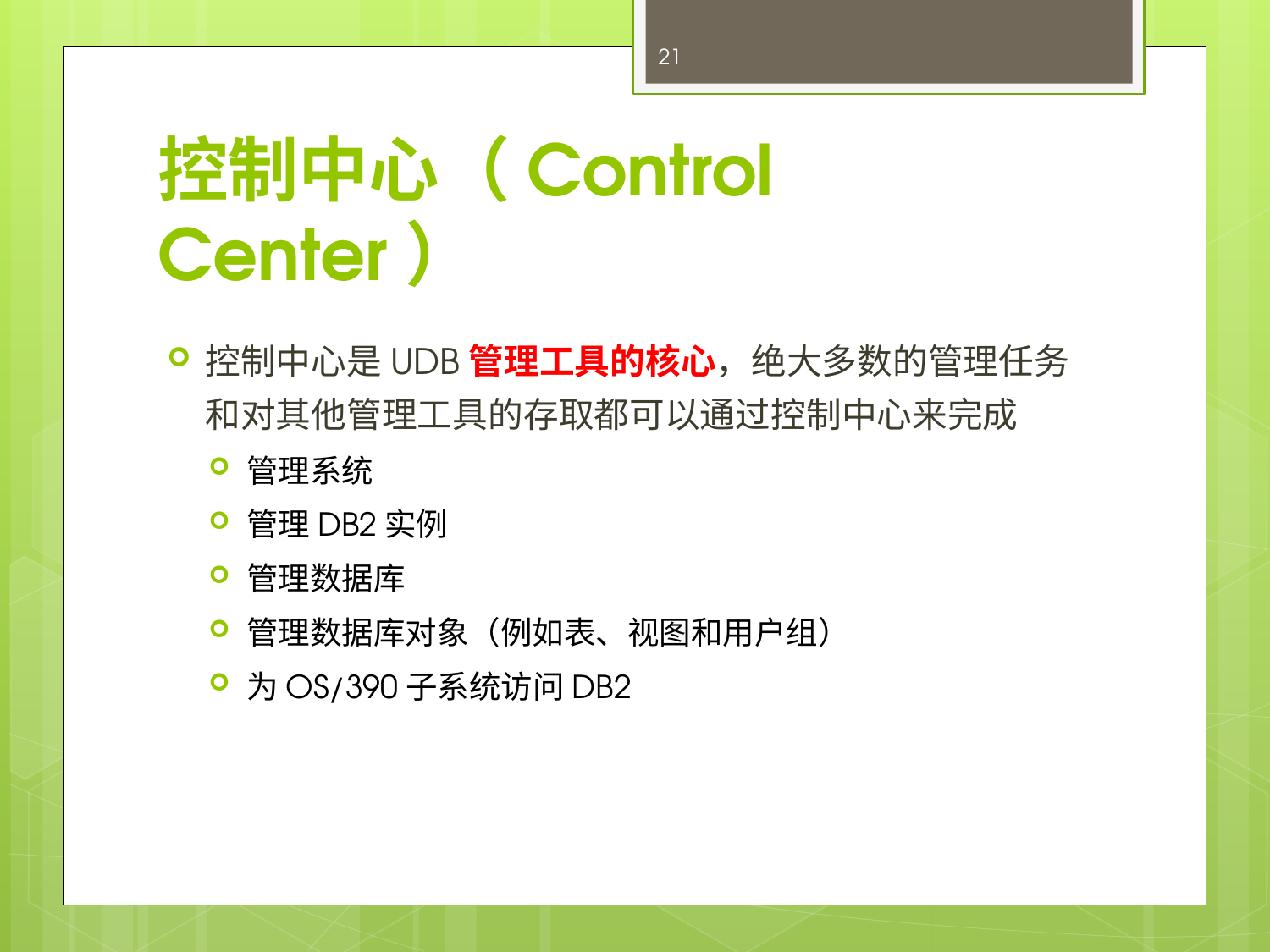

21
# 控制中心（Control Center）
控制中心是UDB管理工具的核心，绝大多数的管理任务和对其他管理工具的存取都可以通过控制中心来完成
管理系统
管理DB2实例
管理数据库
管理数据库对象（例如表、视图和用户组）
为OS/390子系统访问DB2